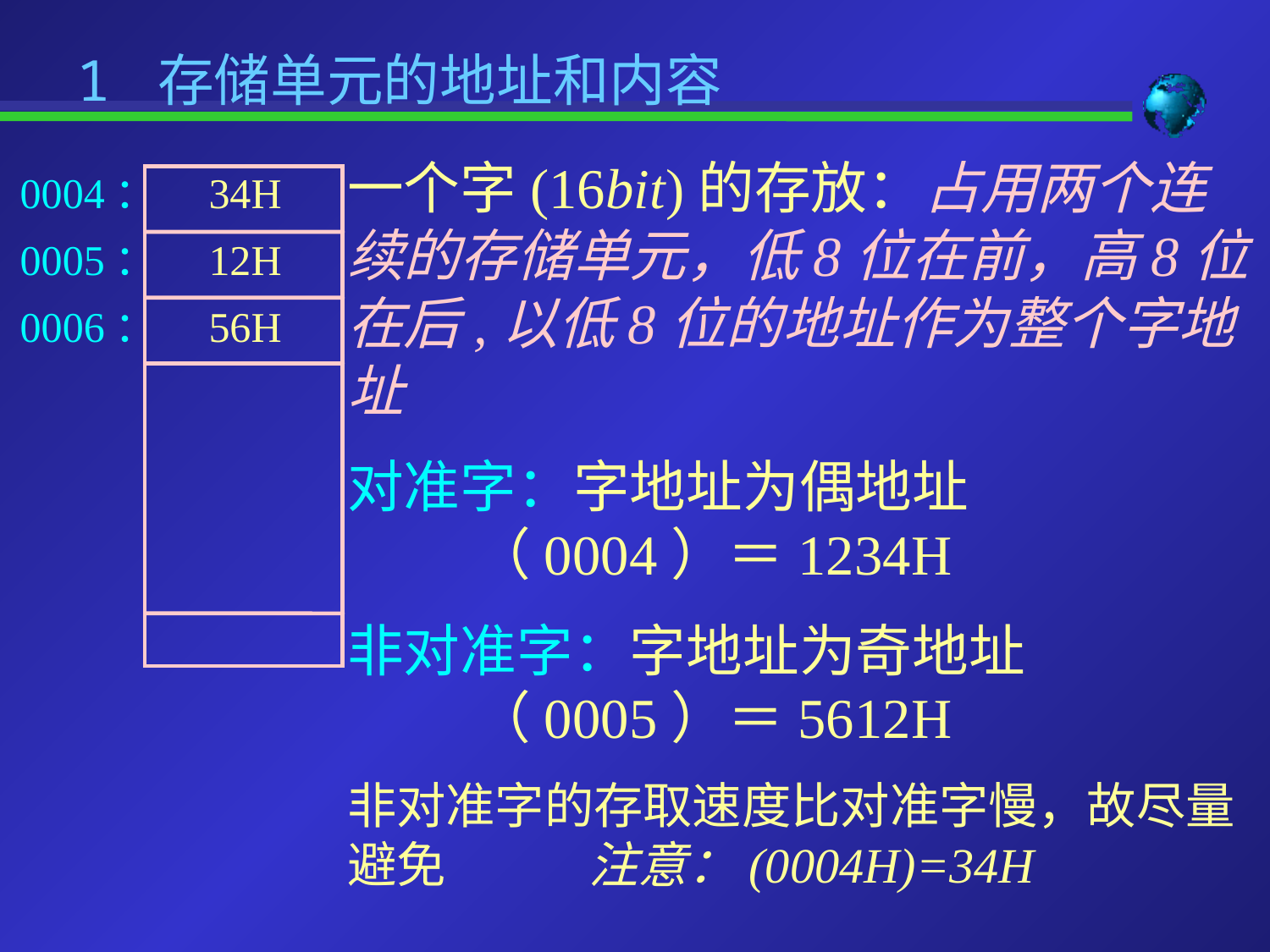

# 1 存储单元的地址和内容
一个字(16bit)的存放：占用两个连续的存储单元，低8位在前，高8位在后,以低8位的地址作为整个字地址
对准字：字地址为偶地址
	（0004）＝1234H
非对准字：字地址为奇地址
	（0005）＝5612H
非对准字的存取速度比对准字慢，故尽量避免             注意：(0004H)=34H
0004：
0005：
0006：

34H
12H
56H

54